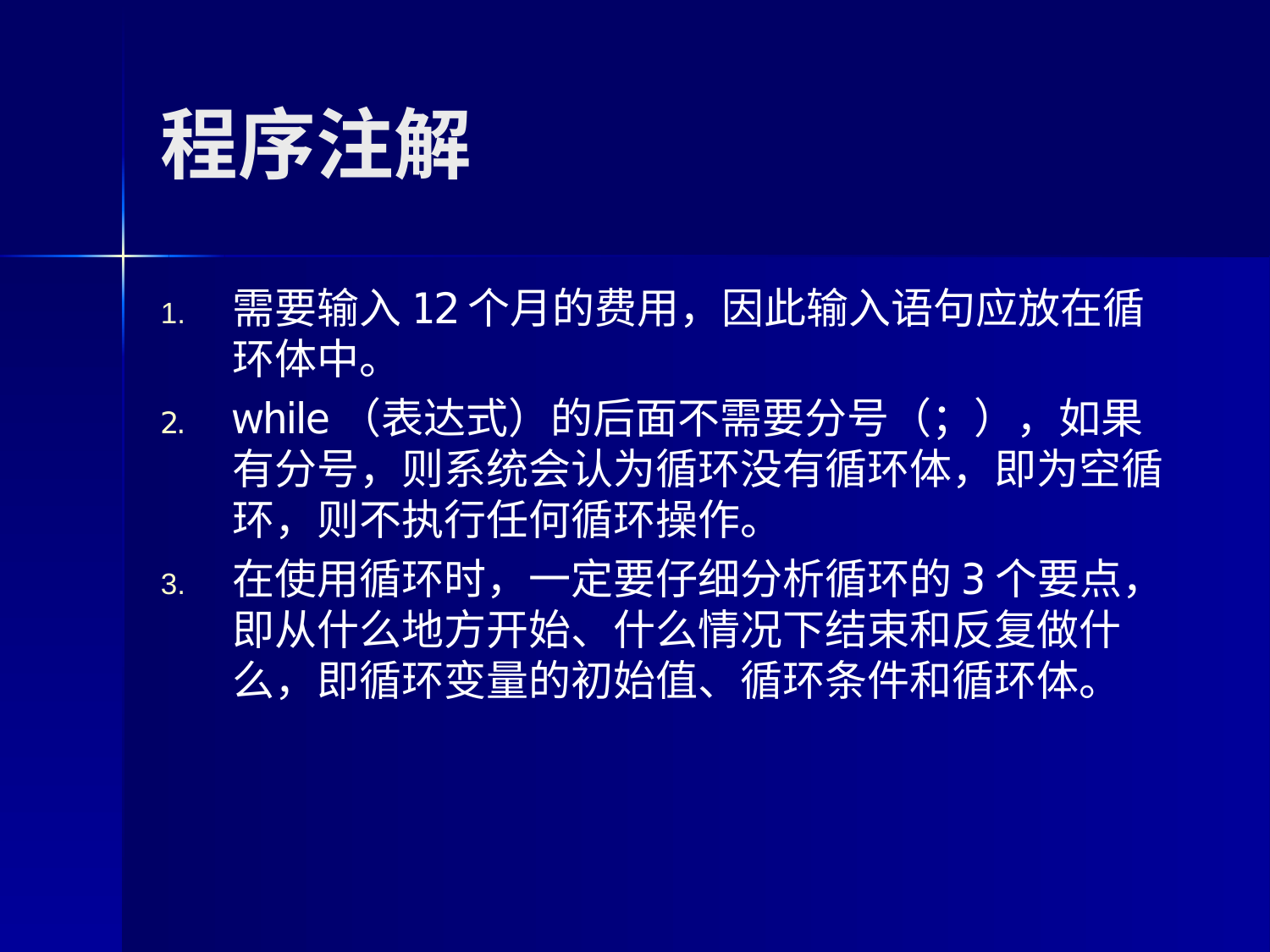

# 程序注解
需要输入12个月的费用，因此输入语句应放在循环体中。
while（表达式）的后面不需要分号（；），如果有分号，则系统会认为循环没有循环体，即为空循环，则不执行任何循环操作。
在使用循环时，一定要仔细分析循环的3个要点，即从什么地方开始、什么情况下结束和反复做什么，即循环变量的初始值、循环条件和循环体。